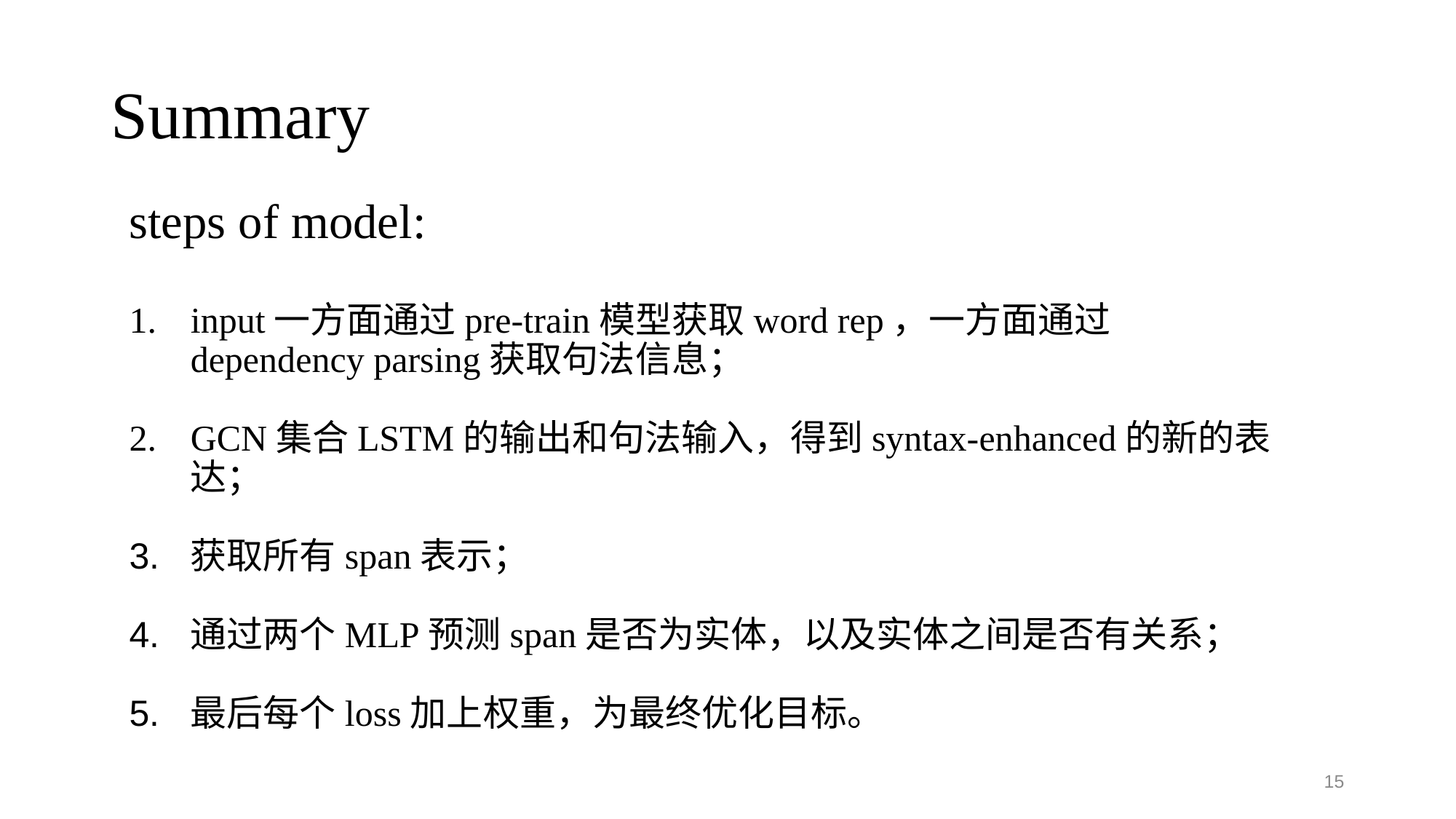

# Summary
steps of model:

input一方面通过pre-train模型获取word rep，一方面通过dependency parsing获取句法信息；

GCN集合LSTM的输出和句法输入，得到syntax-enhanced的新的表达；

获取所有span表示；

通过两个MLP预测span是否为实体，以及实体之间是否有关系；

最后每个loss加上权重，为最终优化目标。

15